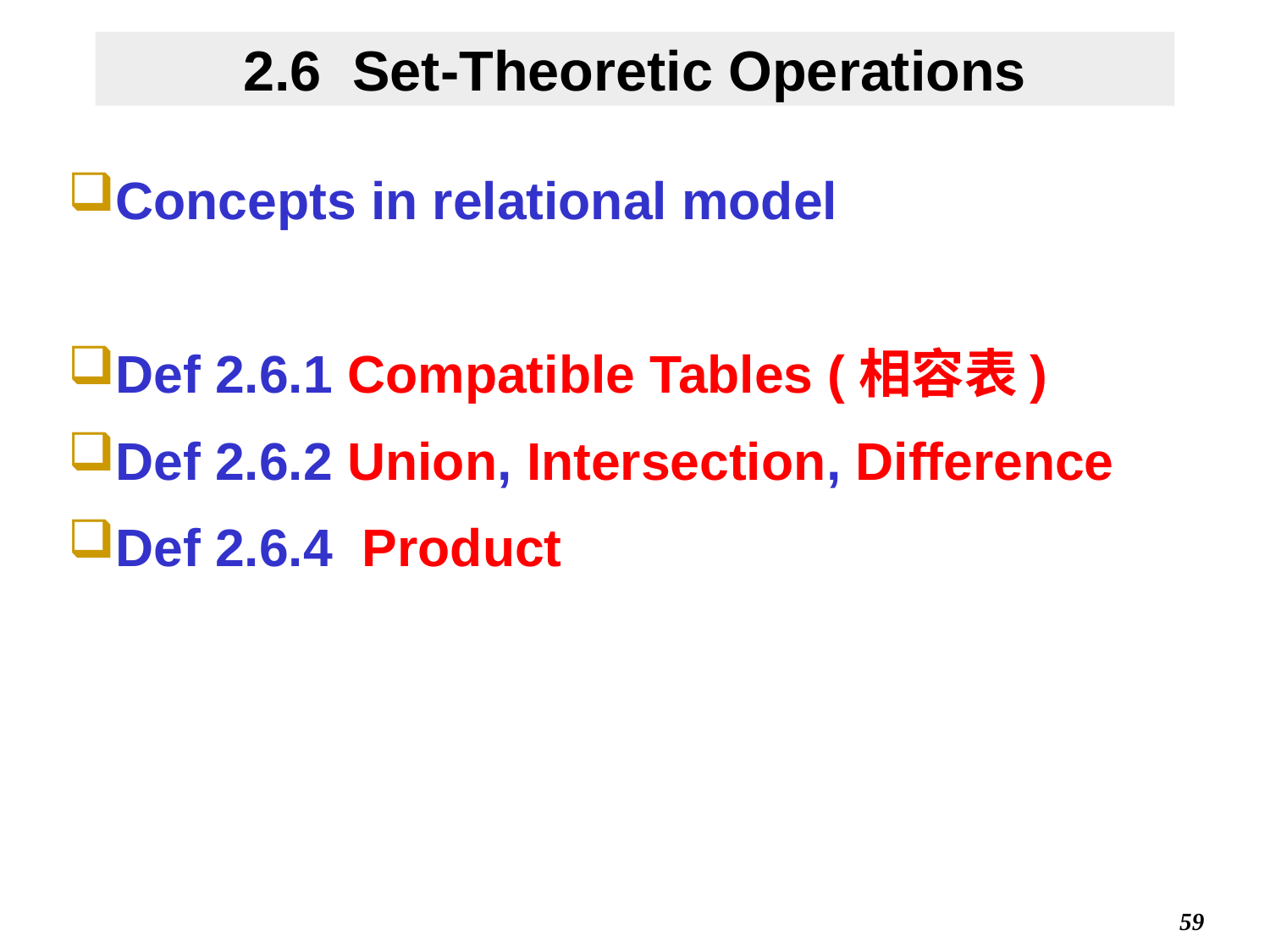

# 2.6  Set-Theoretic Operations
Concepts in relational model

Def 2.6.1 Compatible Tables (相容表)
Def 2.6.2 Union, Intersection, Difference
Def 2.6.4  Product

59